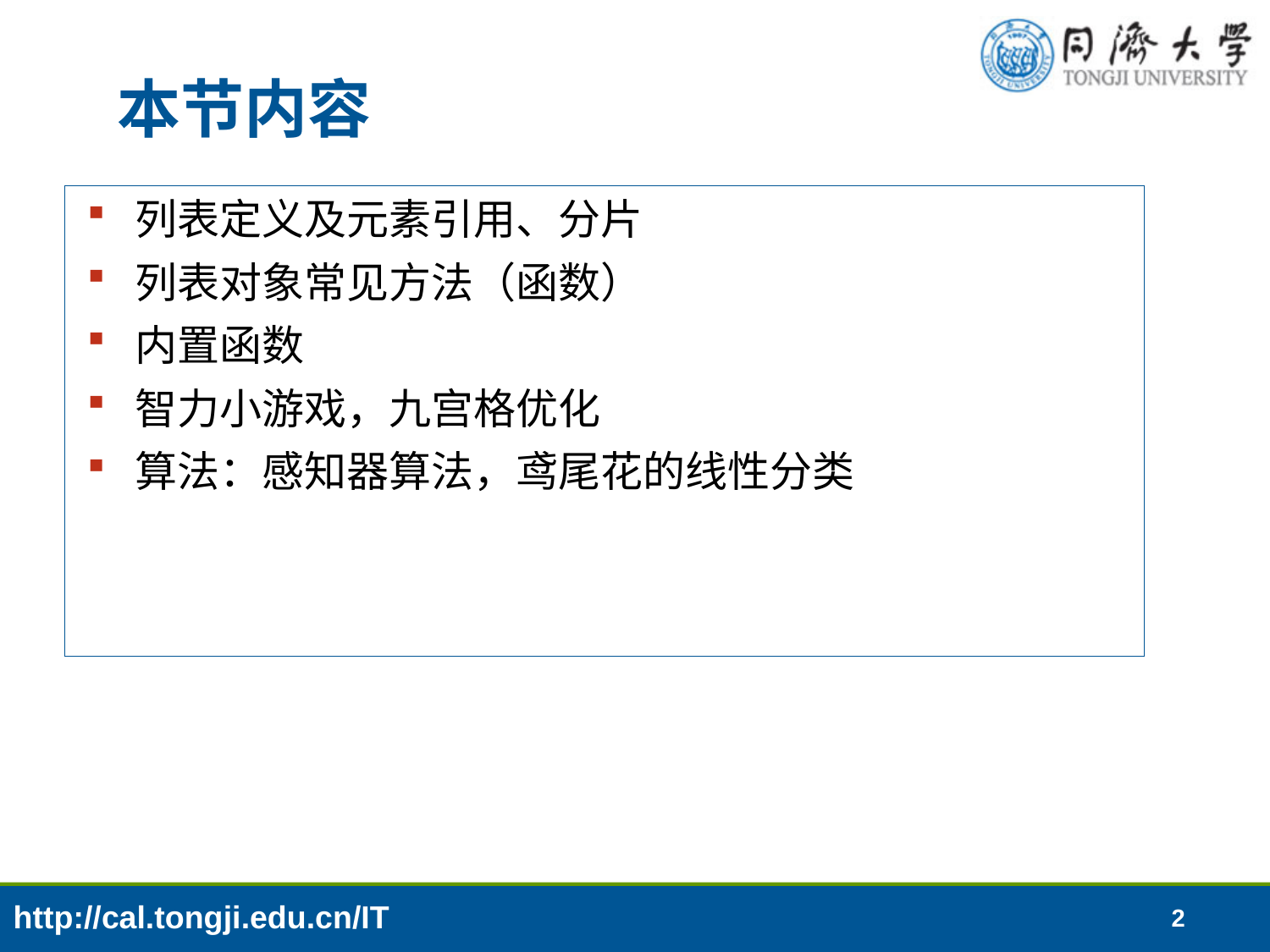

# 本节内容
列表定义及元素引用、分片
列表对象常见方法（函数）
内置函数
智力小游戏，九宫格优化
算法：感知器算法，鸢尾花的线性分类